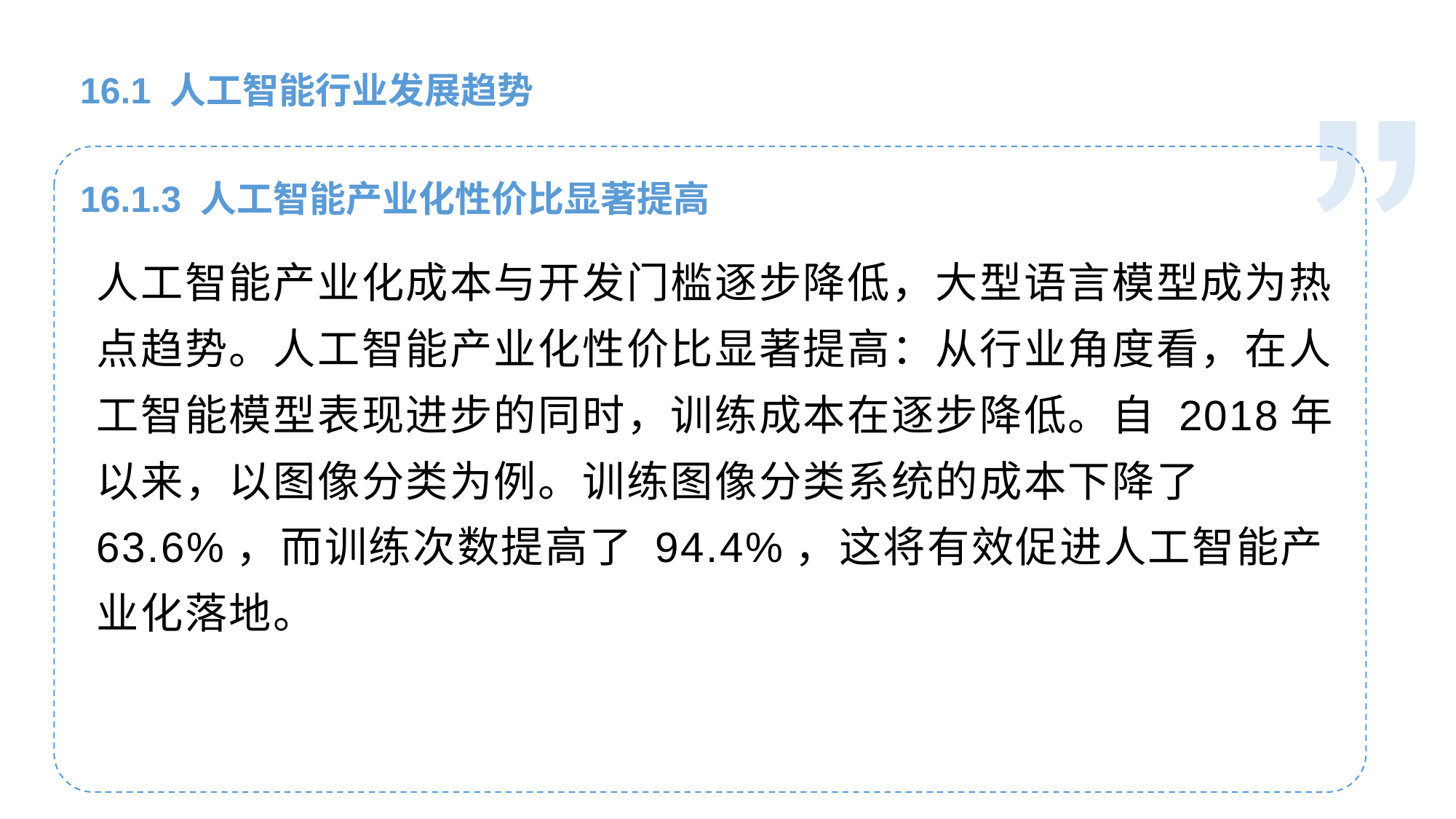

人工智能基础
16.1 人工智能行业发展趋势

16.1.3 人工智能产业化性价比显著提高
人工智能产业化成本与开发门槛逐步降低，大型语言模型成为热点趋势。人工智能产业化性价比显著提高：从行业角度看，在人工智能模型表现进步的同时，训练成本在逐步降低。自 2018年以来，以图像分类为例。训练图像分类系统的成本下降了63.6%，而训练次数提高了 94.4%，这将有效促进人工智能产业化落地。